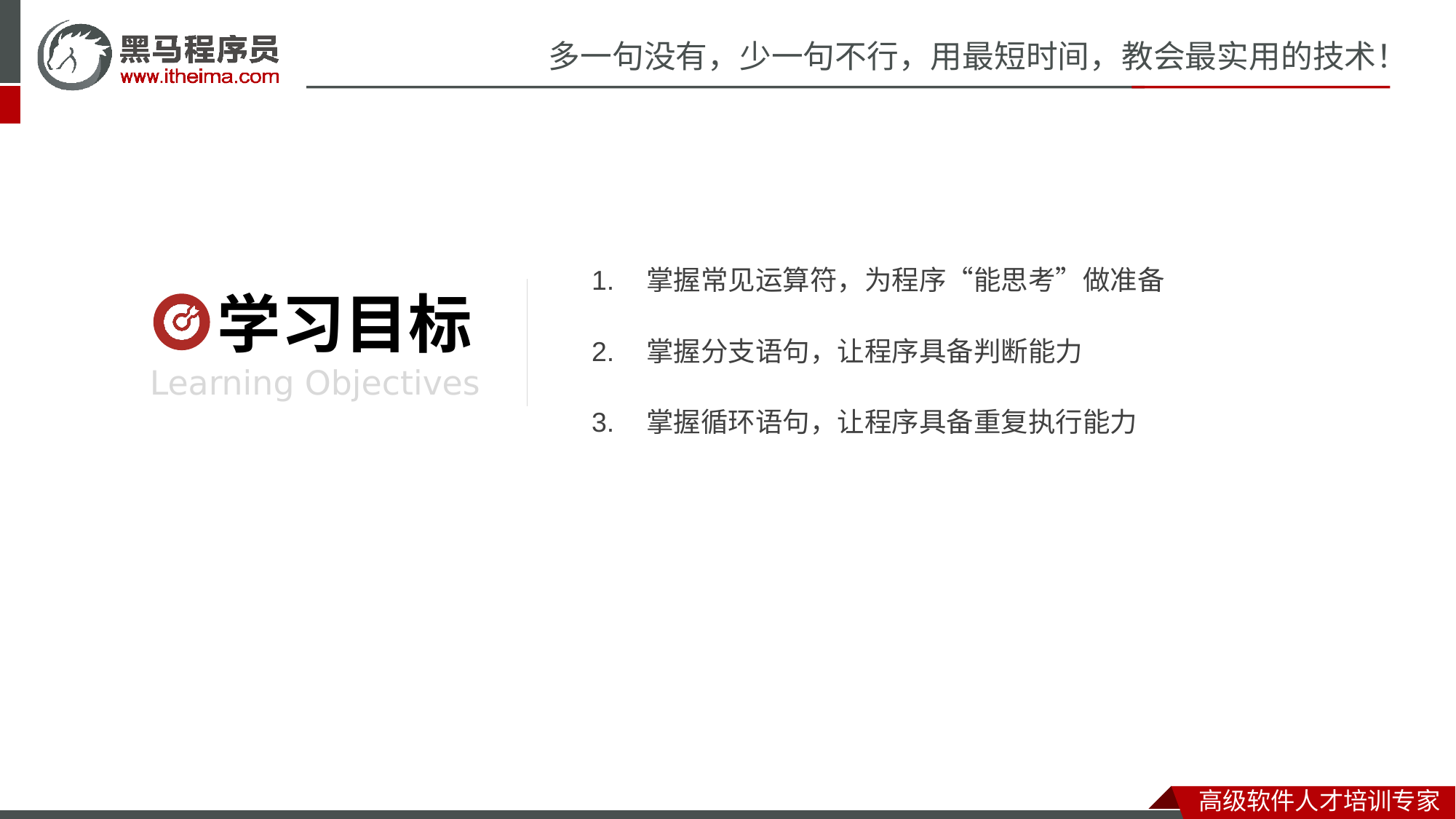

掌握常见运算符，为程序“能思考”做准备
掌握分支语句，让程序具备判断能力
掌握循环语句，让程序具备重复执行能力